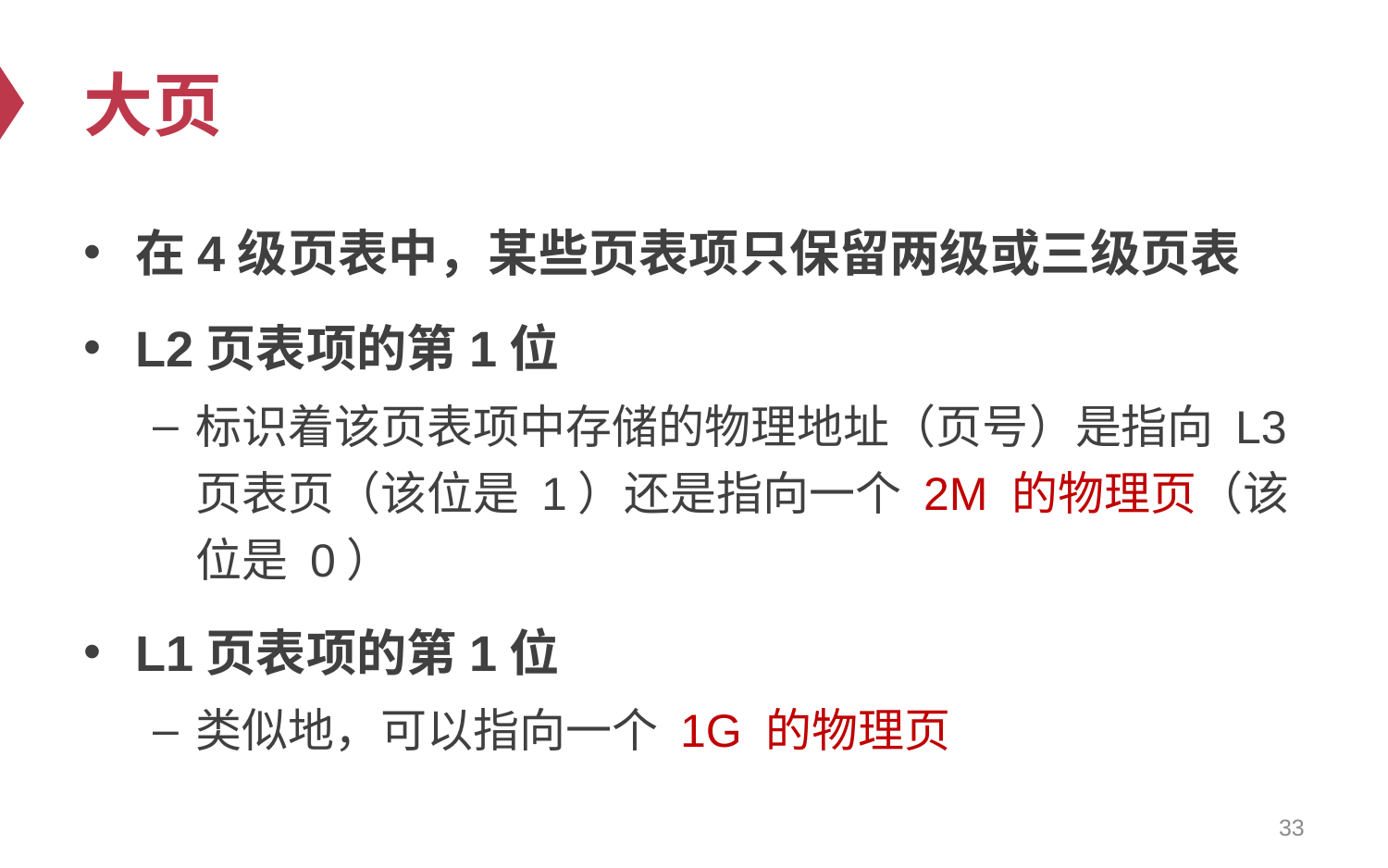

# 大页
在4级页表中，某些页表项只保留两级或三级页表
L2页表项的第1位
标识着该页表项中存储的物理地址（页号）是指向 L3 页表页（该位是 1）还是指向一个 2M 的物理页（该位是 0）
L1页表项的第1位
类似地，可以指向一个 1G 的物理页

33